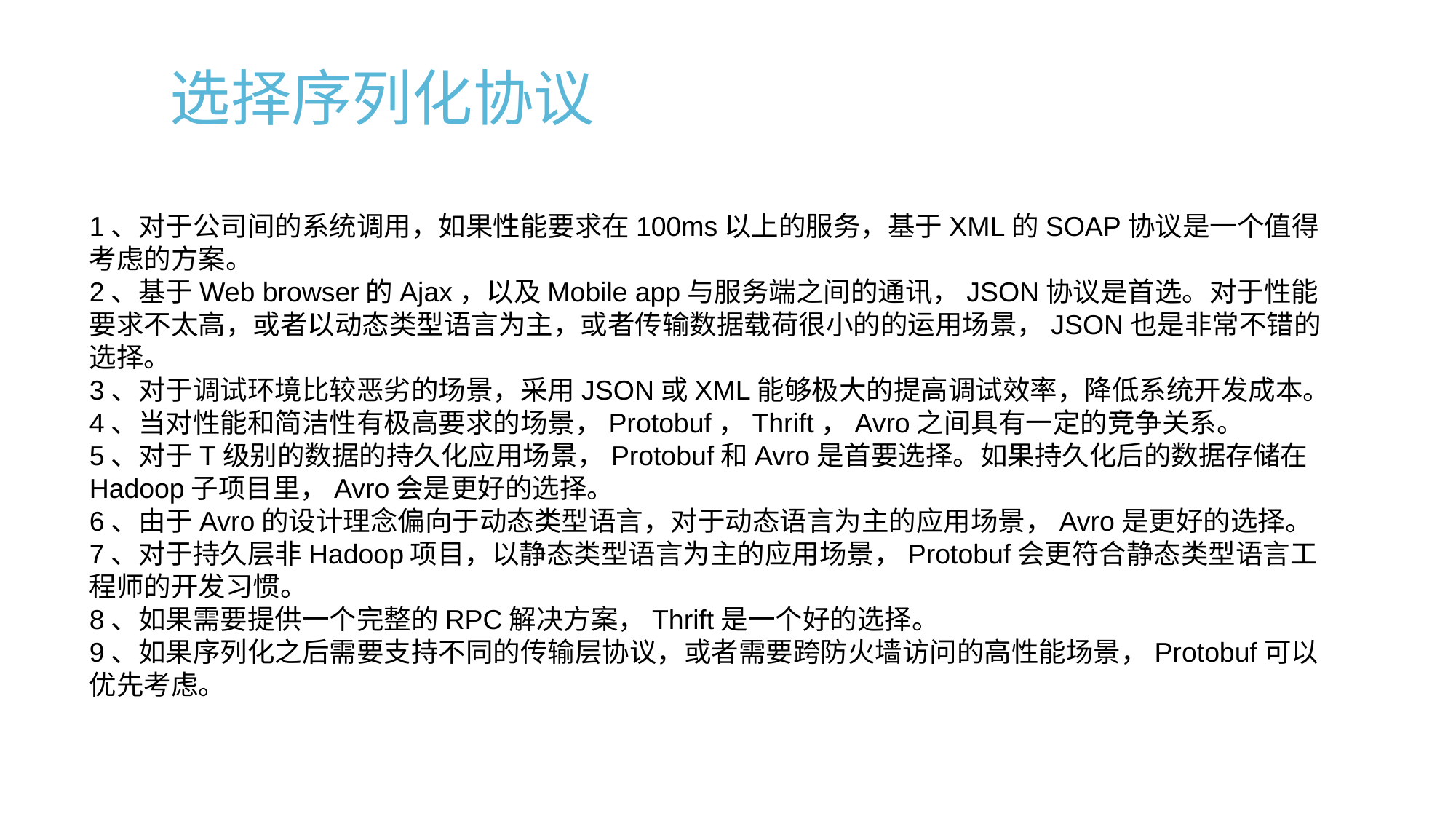

选择序列化协议

1、对于公司间的系统调用，如果性能要求在100ms以上的服务，基于XML的SOAP协议是一个值得考虑的方案。
2、基于Web browser的Ajax，以及Mobile app与服务端之间的通讯，JSON协议是首选。对于性能要求不太高，或者以动态类型语言为主，或者传输数据载荷很小的的运用场景，JSON也是非常不错的选择。
3、对于调试环境比较恶劣的场景，采用JSON或XML能够极大的提高调试效率，降低系统开发成本。
4、当对性能和简洁性有极高要求的场景，Protobuf，Thrift，Avro之间具有一定的竞争关系。
5、对于T级别的数据的持久化应用场景，Protobuf和Avro是首要选择。如果持久化后的数据存储在Hadoop子项目里，Avro会是更好的选择。
6、由于Avro的设计理念偏向于动态类型语言，对于动态语言为主的应用场景，Avro是更好的选择。
7、对于持久层非Hadoop项目，以静态类型语言为主的应用场景，Protobuf会更符合静态类型语言工程师的开发习惯。
8、如果需要提供一个完整的RPC解决方案，Thrift是一个好的选择。
9、如果序列化之后需要支持不同的传输层协议，或者需要跨防火墙访问的高性能场景，Protobuf可以优先考虑。